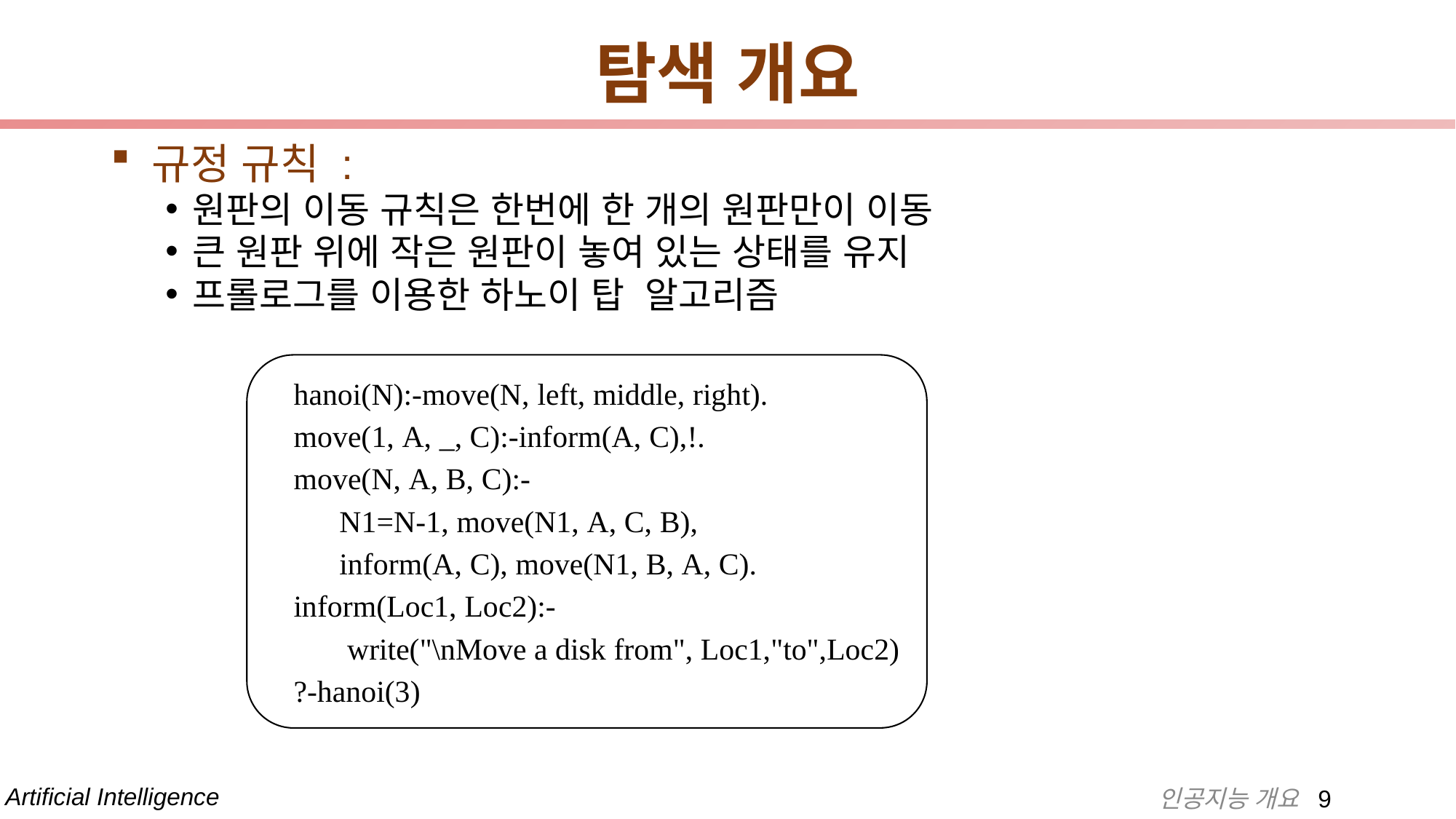

# 탐색 개요
규정 규칙 :
원판의 이동 규칙은 한번에 한 개의 원판만이 이동
큰 원판 위에 작은 원판이 놓여 있는 상태를 유지
프롤로그를 이용한 하노이 탑  알고리즘
hanoi(N):-move(N, left, middle, right).
move(1, A, _, C):-inform(A, C),!.
move(N, A, B, C):-
      N1=N-1, move(N1, A, C, B),
      inform(A, C), move(N1, B, A, C).
inform(Loc1, Loc2):-
       write("\nMove a disk from", Loc1,"to",Loc2)
?-hanoi(3)